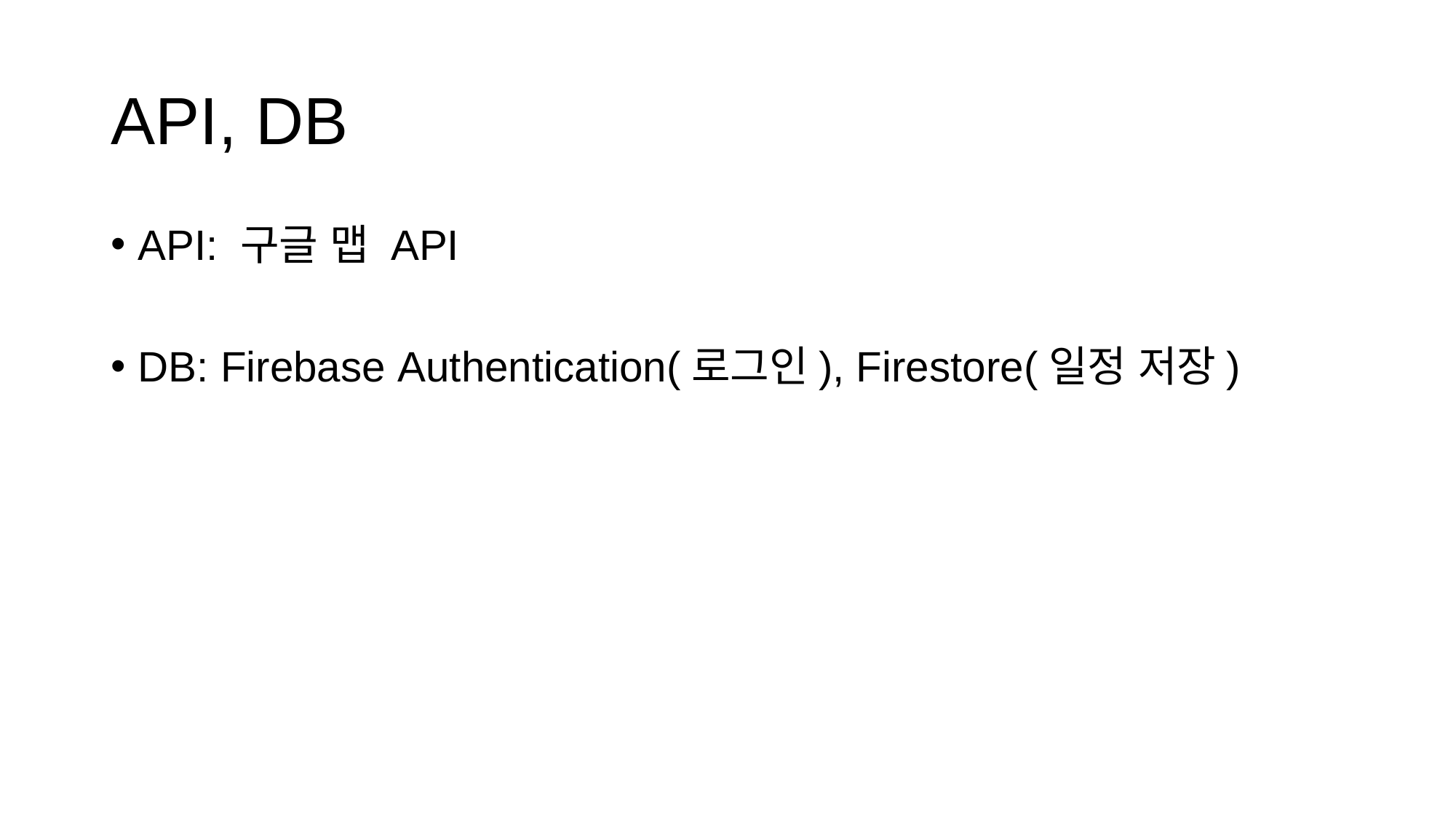

# API, DB
API: 구글 맵 API

DB: Firebase Authentication(로그인), Firestore(일정 저장)